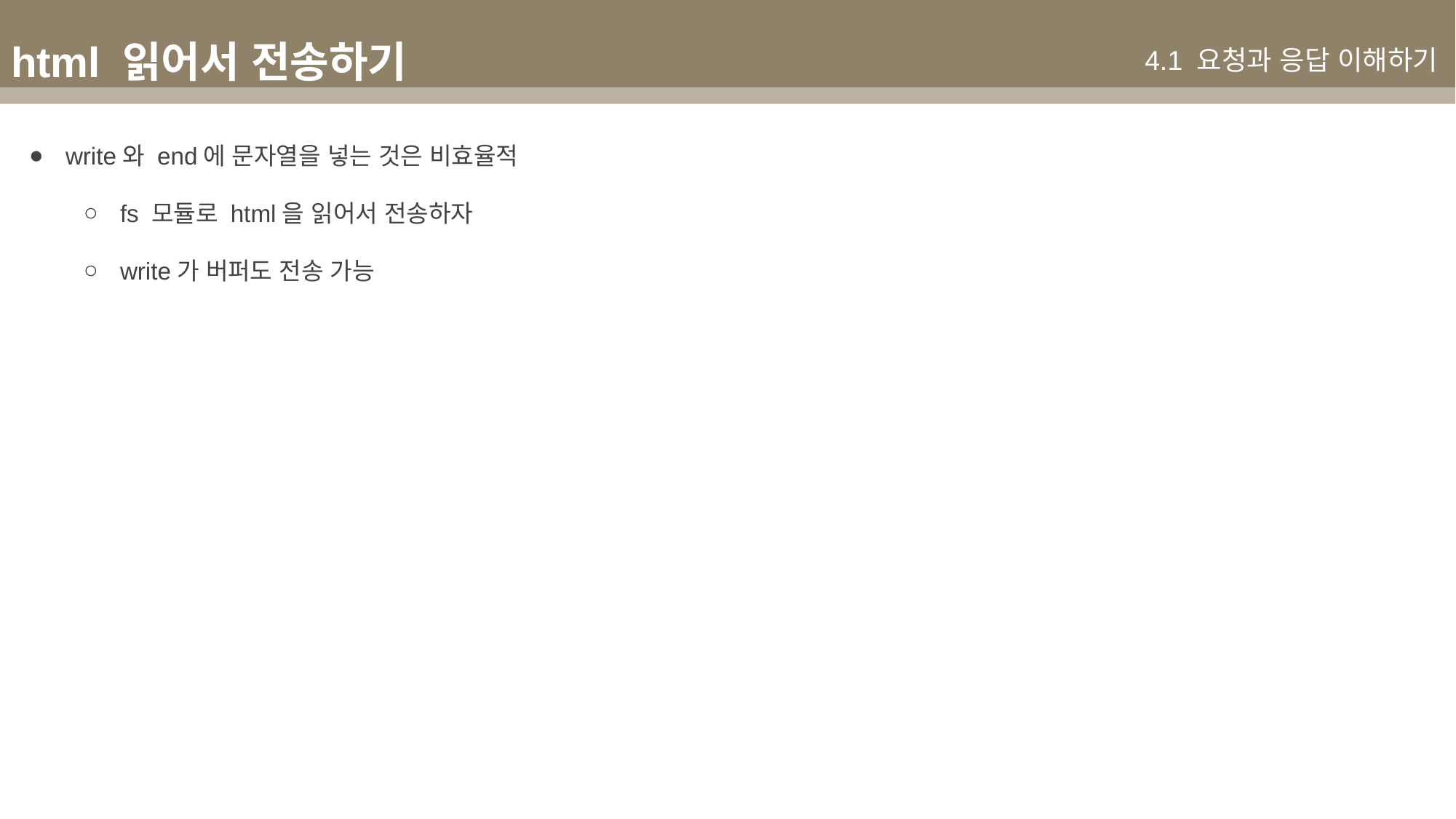

html 읽어서 전송하기
4.1 요청과 응답 이해하기
write와 end에 문자열을 넣는 것은 비효율적
fs 모듈로 html을 읽어서 전송하자
write가 버퍼도 전송 가능